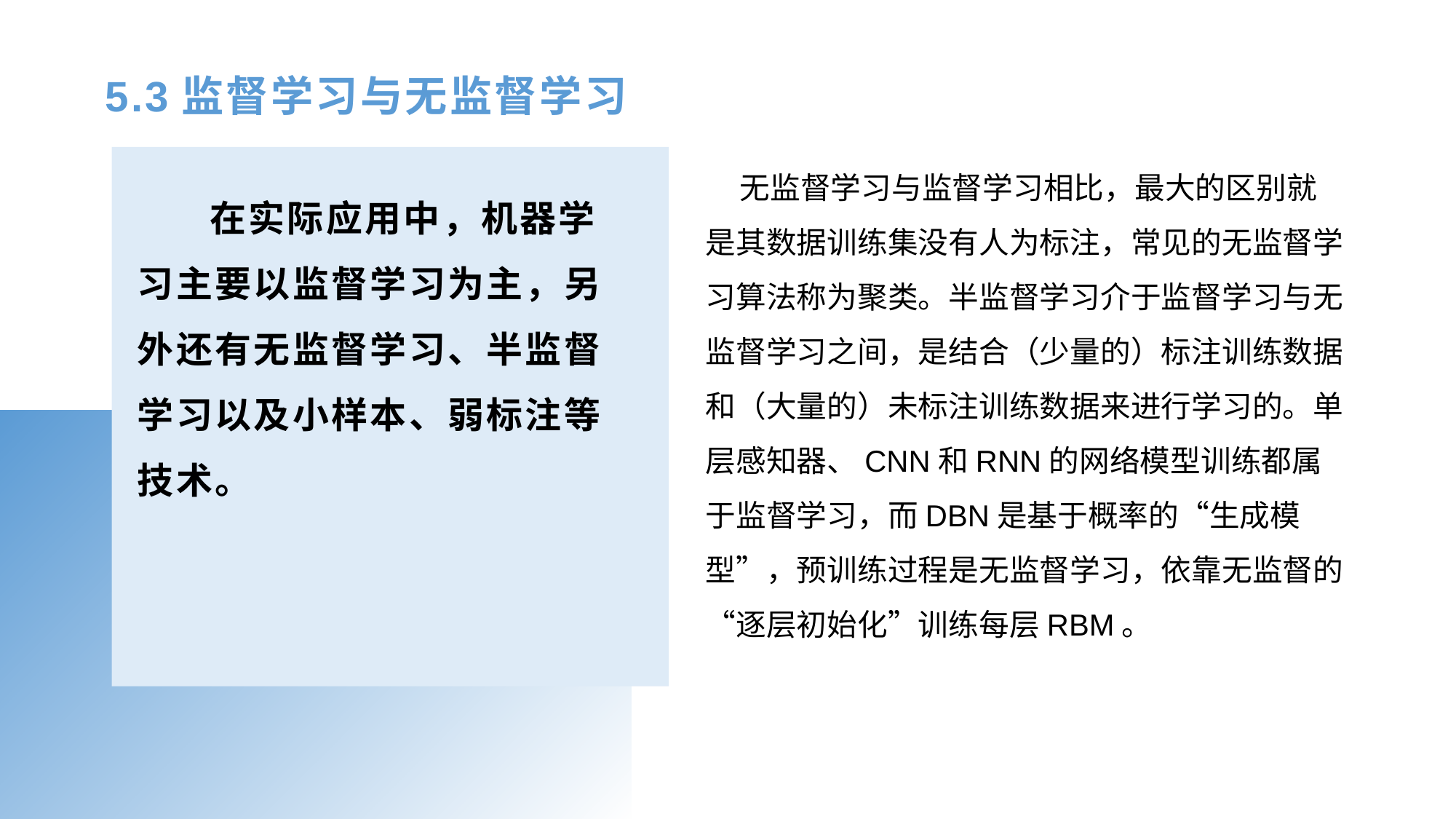

5.3监督学习与无监督学习
    无监督学习与监督学习相比，最大的区别就是其数据训练集没有人为标注，常见的无监督学习算法称为聚类。半监督学习介于监督学习与无监督学习之间，是结合（少量的）标注训练数据和（大量的）未标注训练数据来进行学习的。单层感知器、CNN和RNN的网络模型训练都属于监督学习，而DBN是基于概率的“生成模型”，预训练过程是无监督学习，依靠无监督的“逐层初始化”训练每层RBM。

      在实际应用中，机器学习主要以监督学习为主，另外还有无监督学习、半监督学习以及小样本、弱标注等技术。